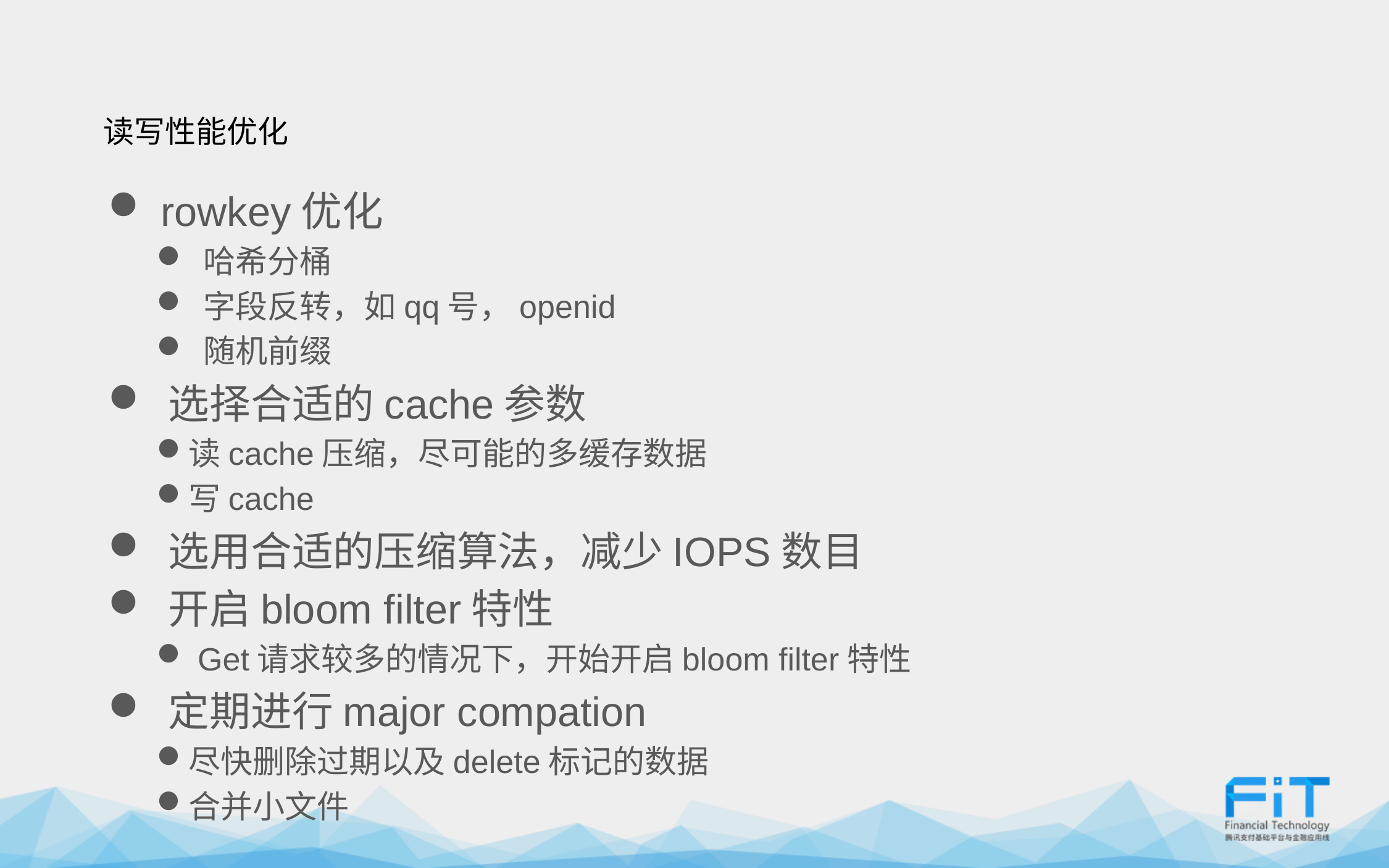

读写性能优化
 rowkey优化
 哈希分桶
 字段反转，如qq号，openid
 随机前缀
 选择合适的cache参数
读cache压缩，尽可能的多缓存数据
写cache
 选用合适的压缩算法，减少IOPS数目
 开启bloom filter特性
 Get请求较多的情况下，开始开启bloom filter特性
 定期进行major compation
尽快删除过期以及delete标记的数据
合并小文件